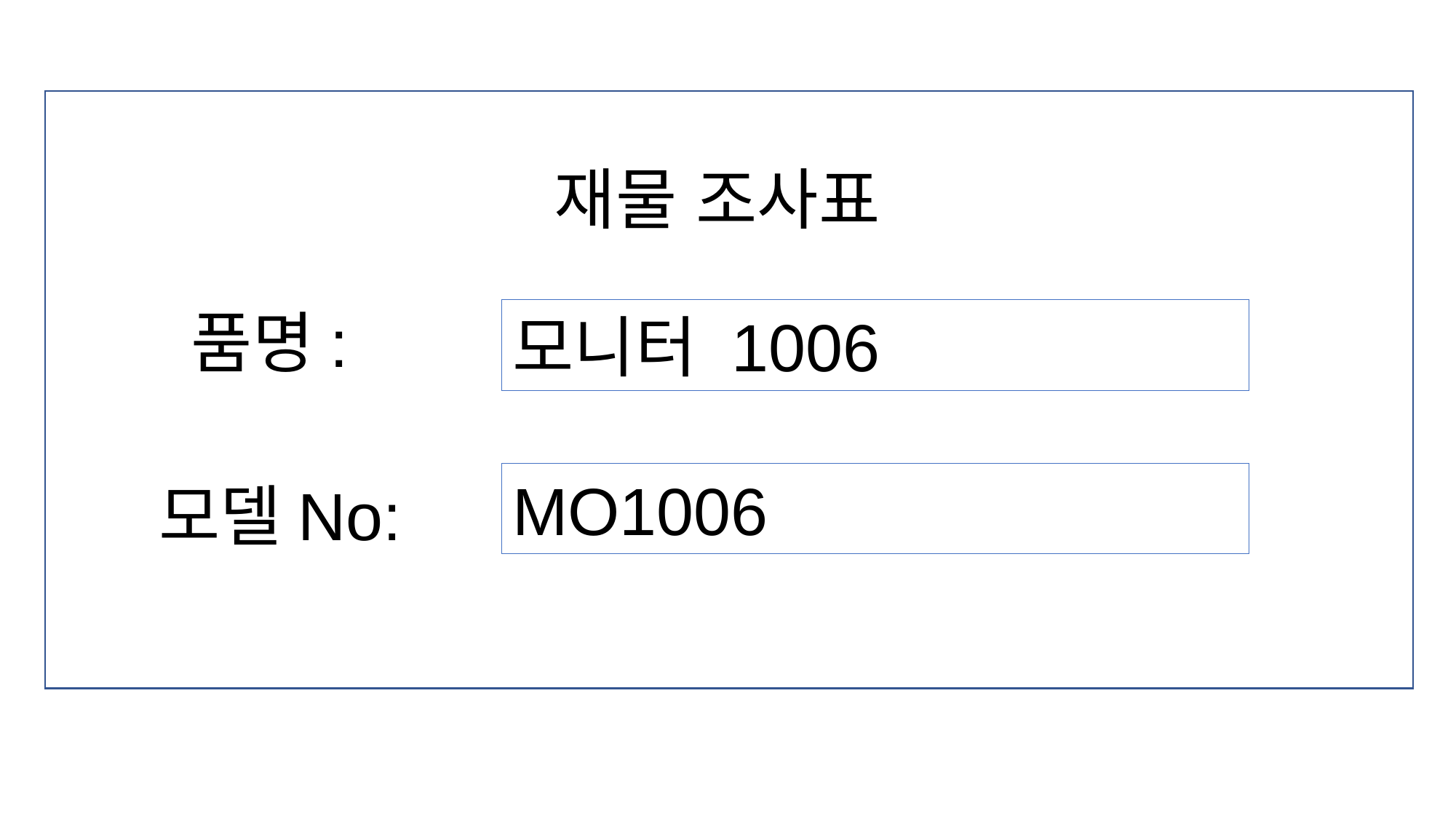

재물 조사표
품명:
모니터 1006
MO1006
모델No: